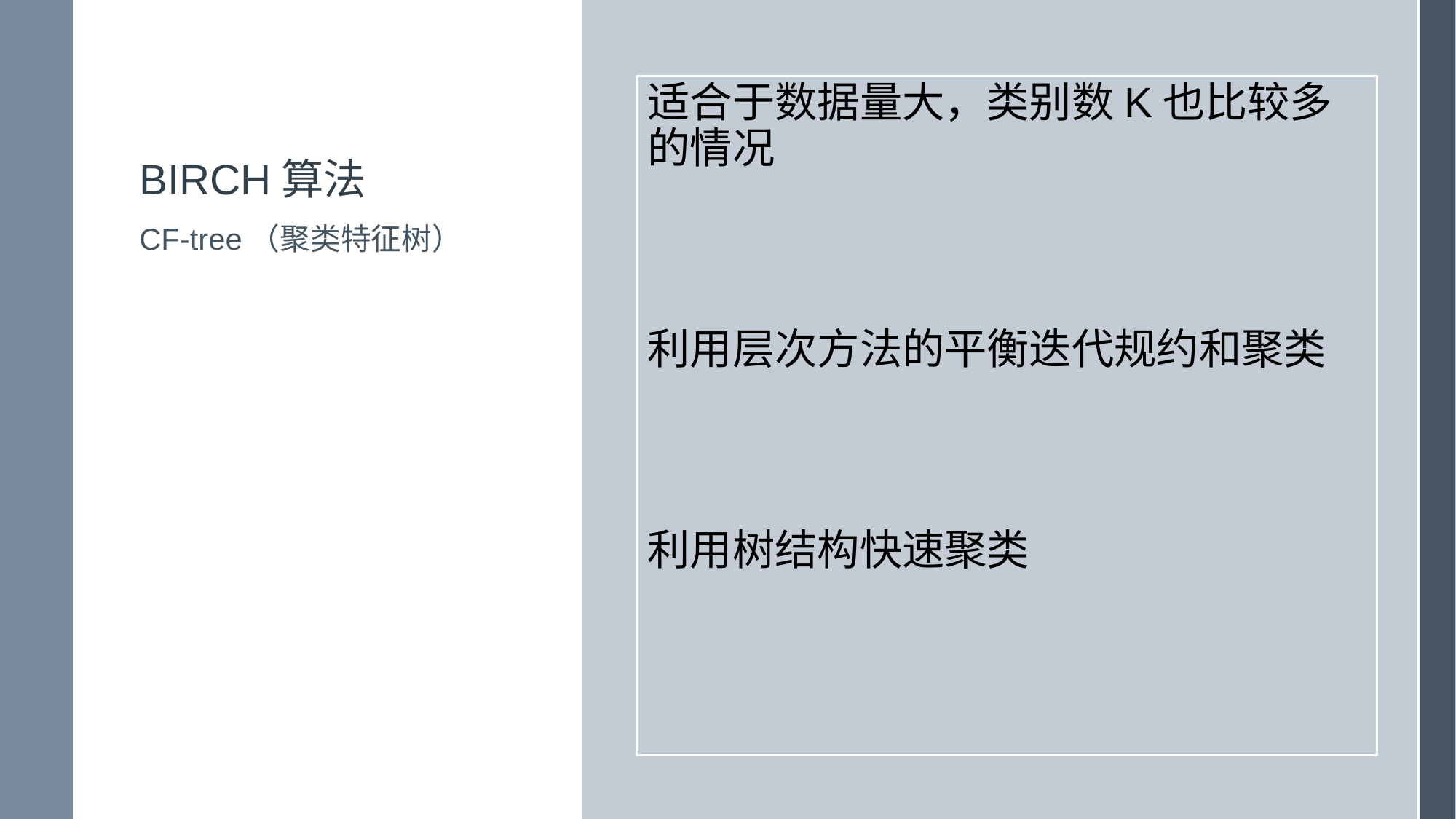

# Birch算法
适合于数据量大，类别数K也比较多的情况

利用层次方法的平衡迭代规约和聚类

利用树结构快速聚类

CF-tree（聚类特征树）